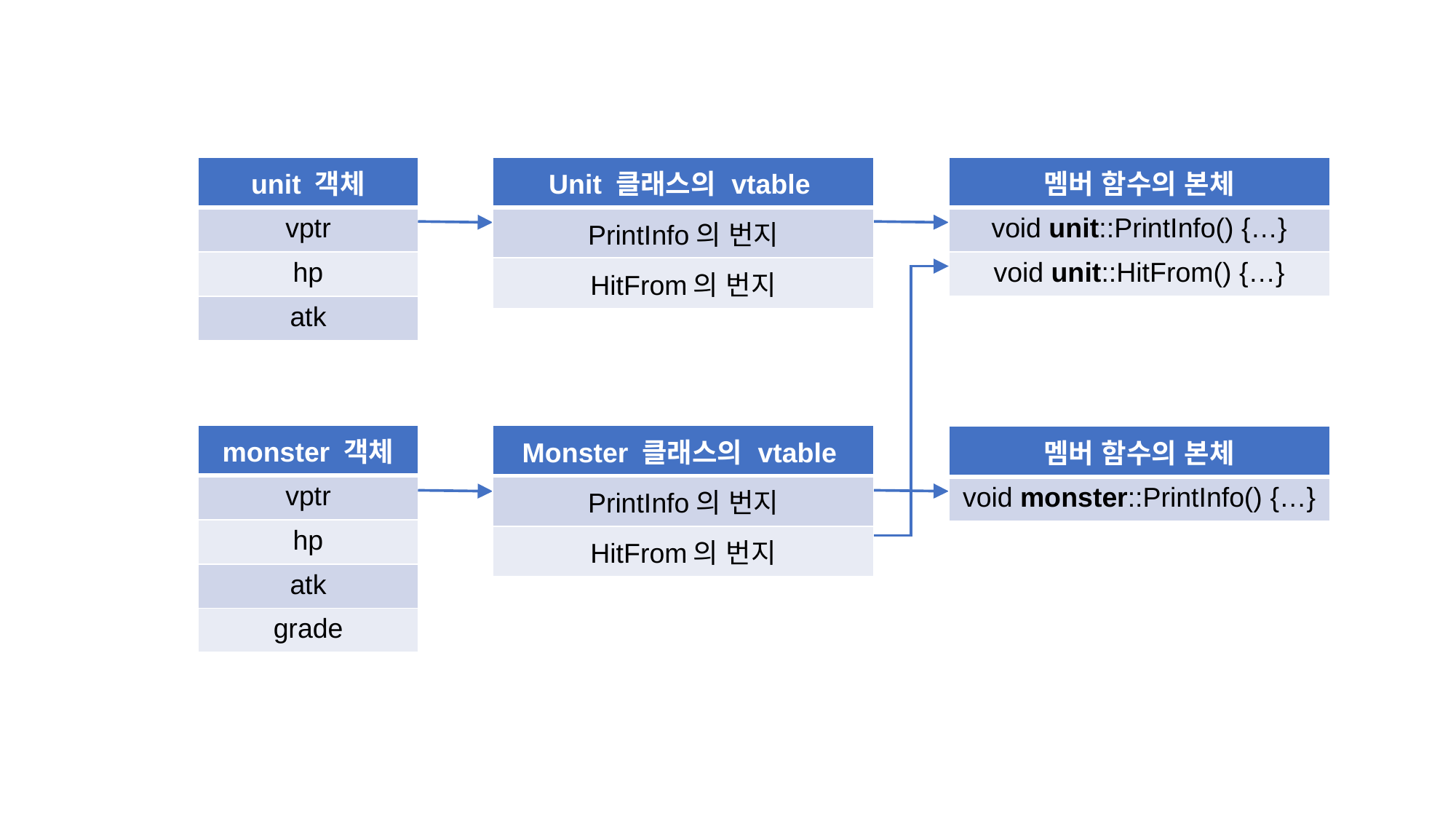

| unit 객체 |
| --- |
| vptr |
| hp |
| atk |
| Unit 클래스의 vtable |
| --- |
| PrintInfo의 번지 |
| HitFrom의 번지 |
| 멤버 함수의 본체 |
| --- |
| void unit::PrintInfo() {…} |
| void unit::HitFrom() {…} |

| monster 객체 |
| --- |
| vptr |
| hp |
| atk |
| grade |
| Monster 클래스의 vtable |
| --- |
| PrintInfo의 번지 |
| HitFrom의 번지 |
| 멤버 함수의 본체 |
| --- |
| void monster::PrintInfo() {…} |